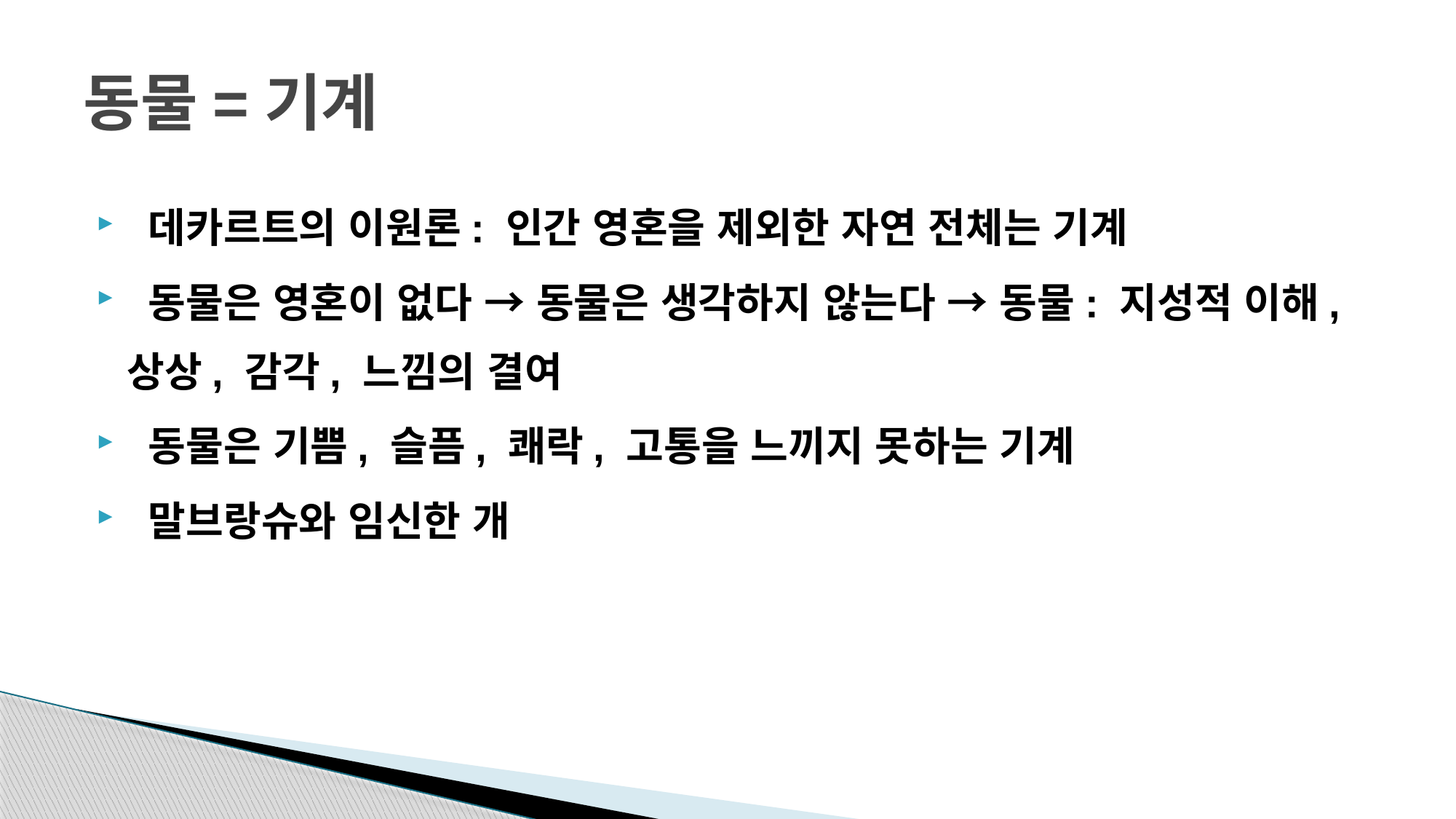

# 동물=기계
 데카르트의 이원론: 인간 영혼을 제외한 자연 전체는 기계
 동물은 영혼이 없다 → 동물은 생각하지 않는다 → 동물: 지성적 이해, 상상, 감각, 느낌의 결여
 동물은 기쁨, 슬픔, 쾌락, 고통을 느끼지 못하는 기계
 말브랑슈와 임신한 개